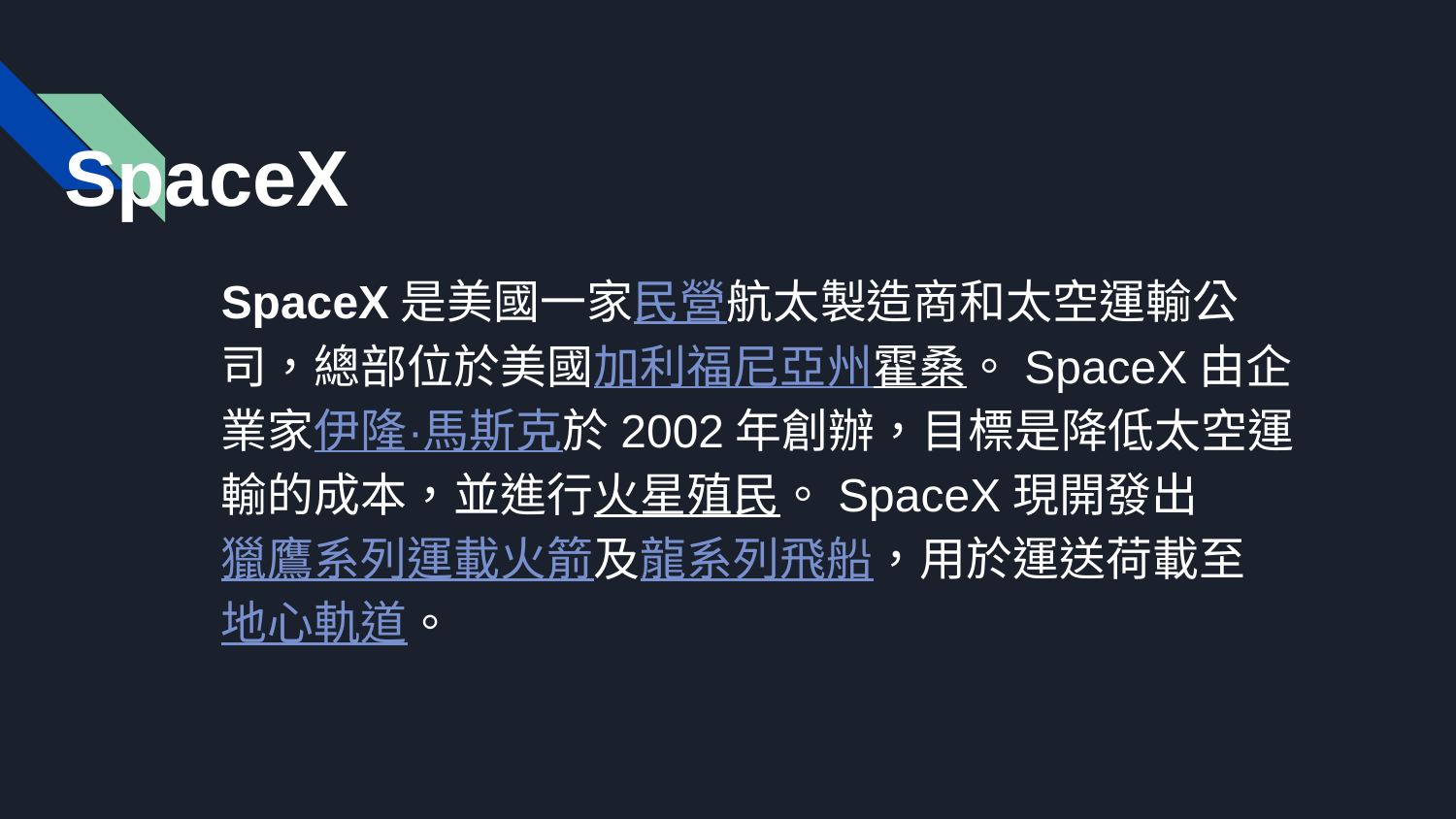

# SpaceX
SpaceX是美國一家民營航太製造商和太空運輸公司，總部位於美國加利福尼亞州霍桑。SpaceX由企業家伊隆·馬斯克於2002年創辦，目標是降低太空運輸的成本，並進行火星殖民。SpaceX現開發出獵鷹系列運載火箭及龍系列飛船，用於運送荷載至地心軌道。